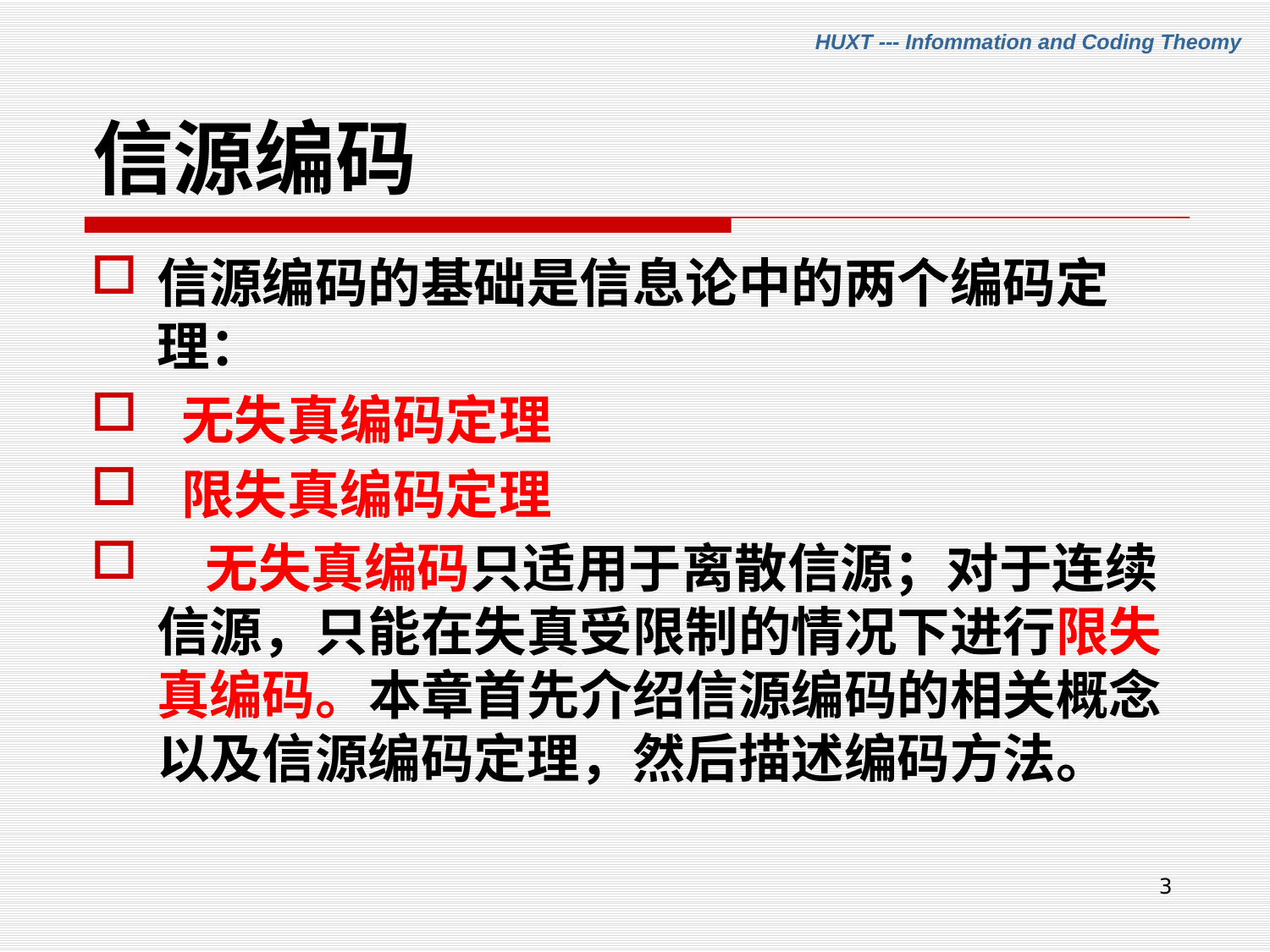

# 信源编码
信源编码的基础是信息论中的两个编码定理：
 无失真编码定理
 限失真编码定理
   无失真编码只适用于离散信源；对于连续信源，只能在失真受限制的情况下进行限失真编码。本章首先介绍信源编码的相关概念以及信源编码定理，然后描述编码方法。
3